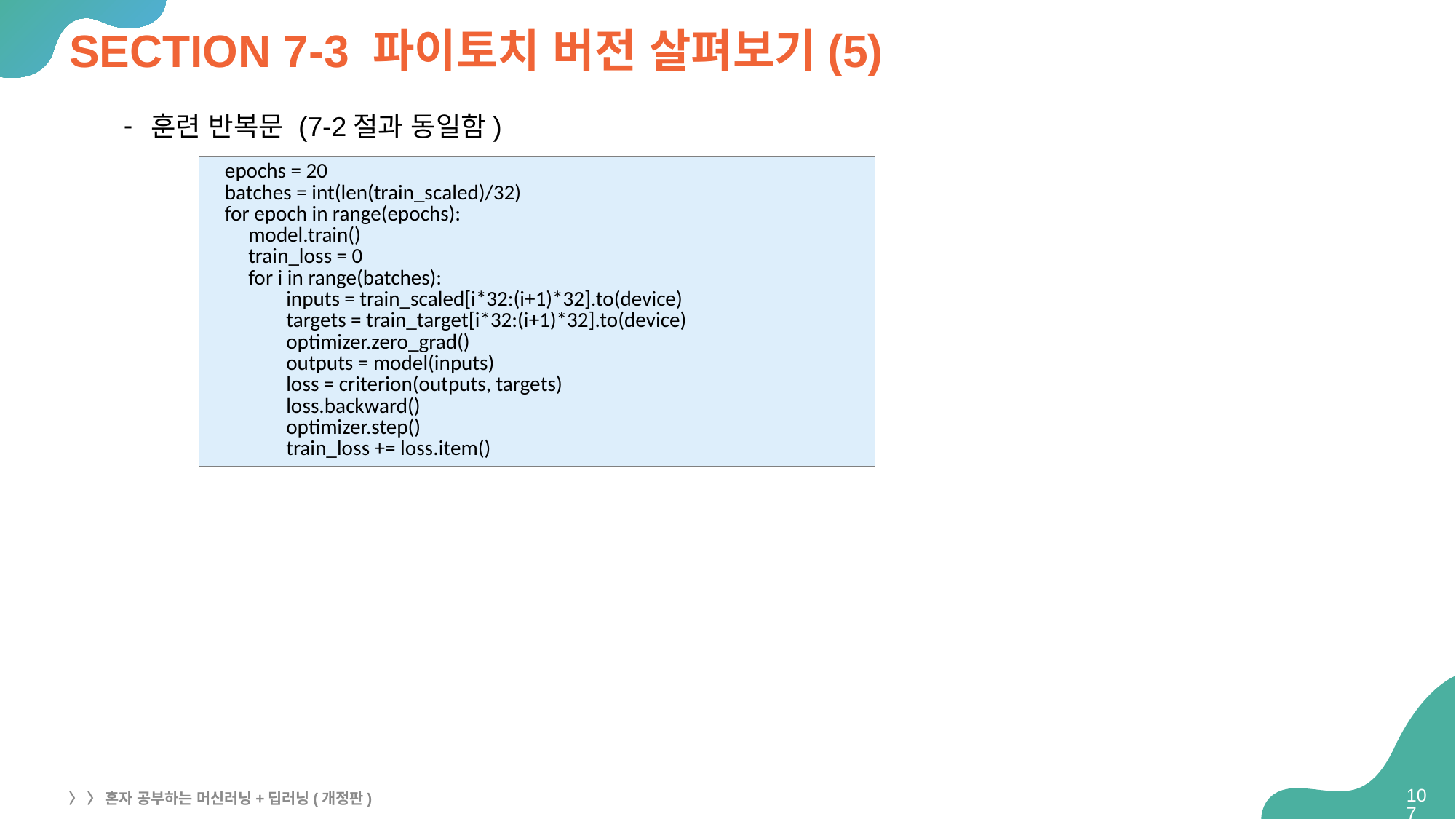

# SECTION 7-3 파이토치 버전 살펴보기(5)
훈련 반복문 (7-2절과 동일함)
| epochs = 20 batches = int(len(train\_scaled)/32) for epoch in range(epochs): model.train() train\_loss = 0 for i in range(batches): inputs = train\_scaled[i\*32:(i+1)\*32].to(device) targets = train\_target[i\*32:(i+1)\*32].to(device) optimizer.zero\_grad() outputs = model(inputs) loss = criterion(outputs, targets) loss.backward() optimizer.step() train\_loss += loss.item() |
| --- |
107
〉 〉 혼자 공부하는 머신러닝+딥러닝(개정판)